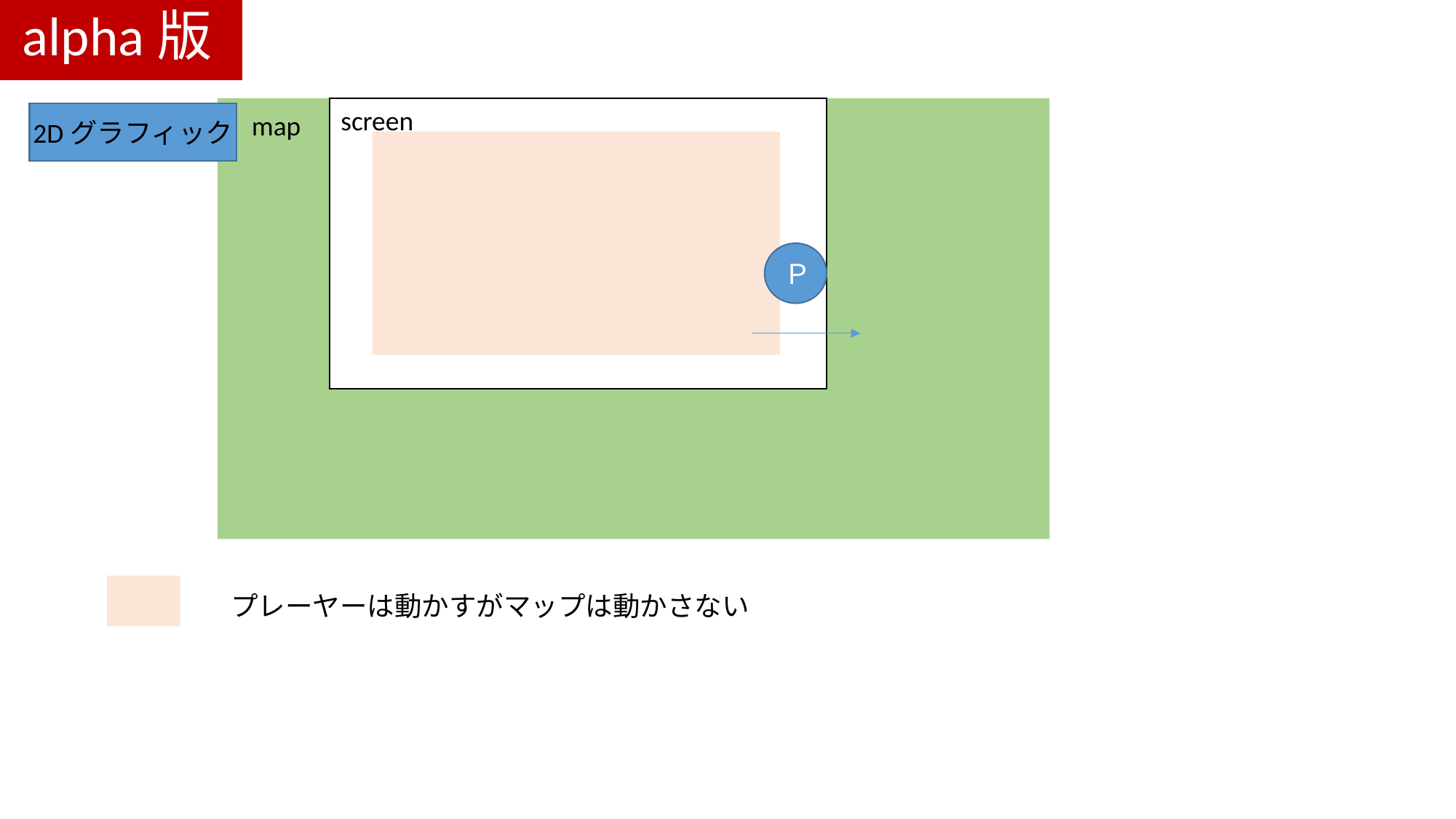

alpha版

s
screen

2Dグラフィック
map

Ｐ

プレーヤーは動かすがマップは動かさない